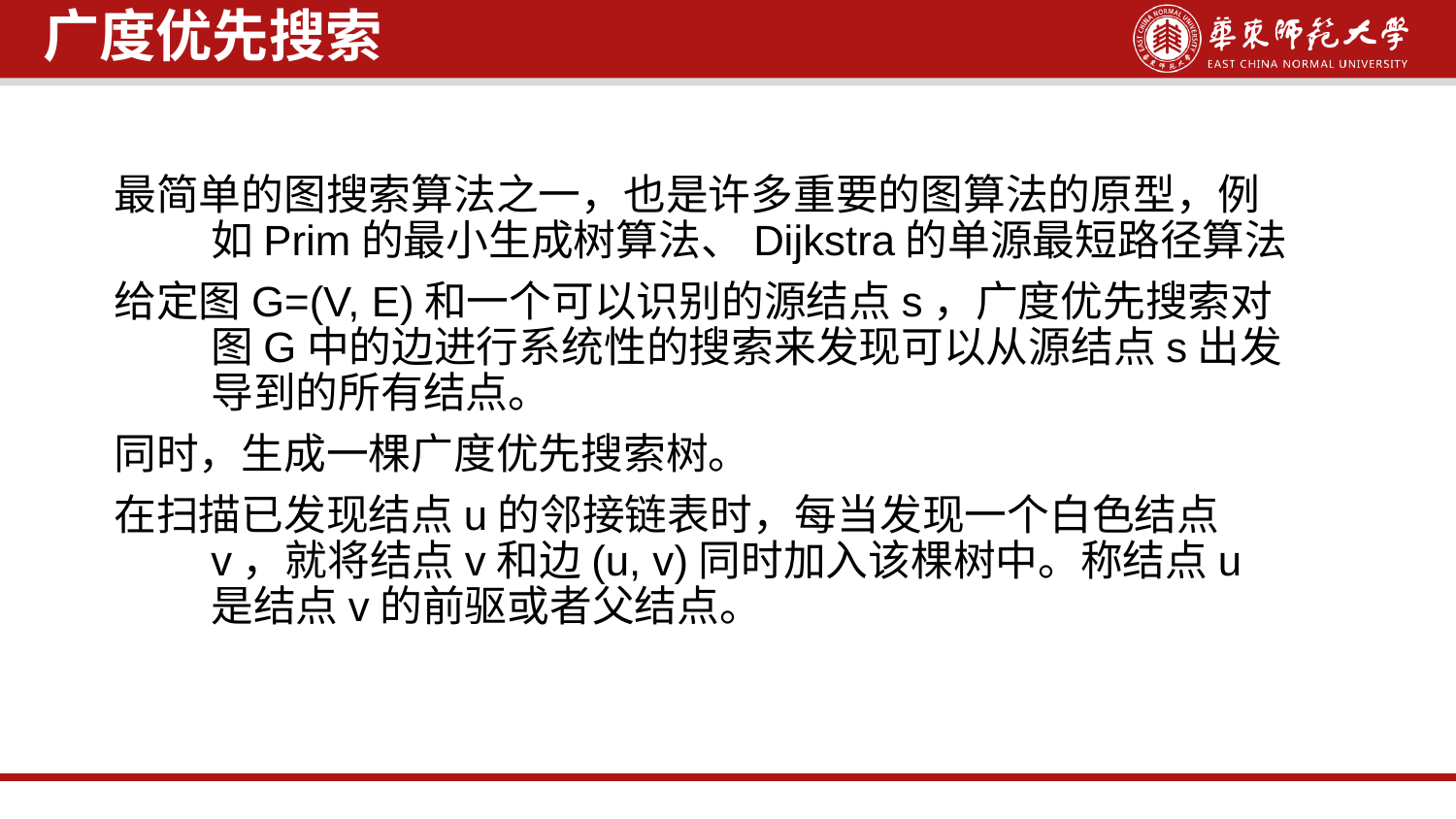

广度优先搜索
最简单的图搜索算法之一，也是许多重要的图算法的原型，例如Prim的最小生成树算法、Dijkstra的单源最短路径算法
给定图G=(V, E)和一个可以识别的源结点s，广度优先搜索对图G中的边进行系统性的搜索来发现可以从源结点s出发导到的所有结点。
同时，生成一棵广度优先搜索树。
在扫描已发现结点u的邻接链表时，每当发现一个白色结点v，就将结点v和边(u, v)同时加入该棵树中。称结点u是结点v的前驱或者父结点。